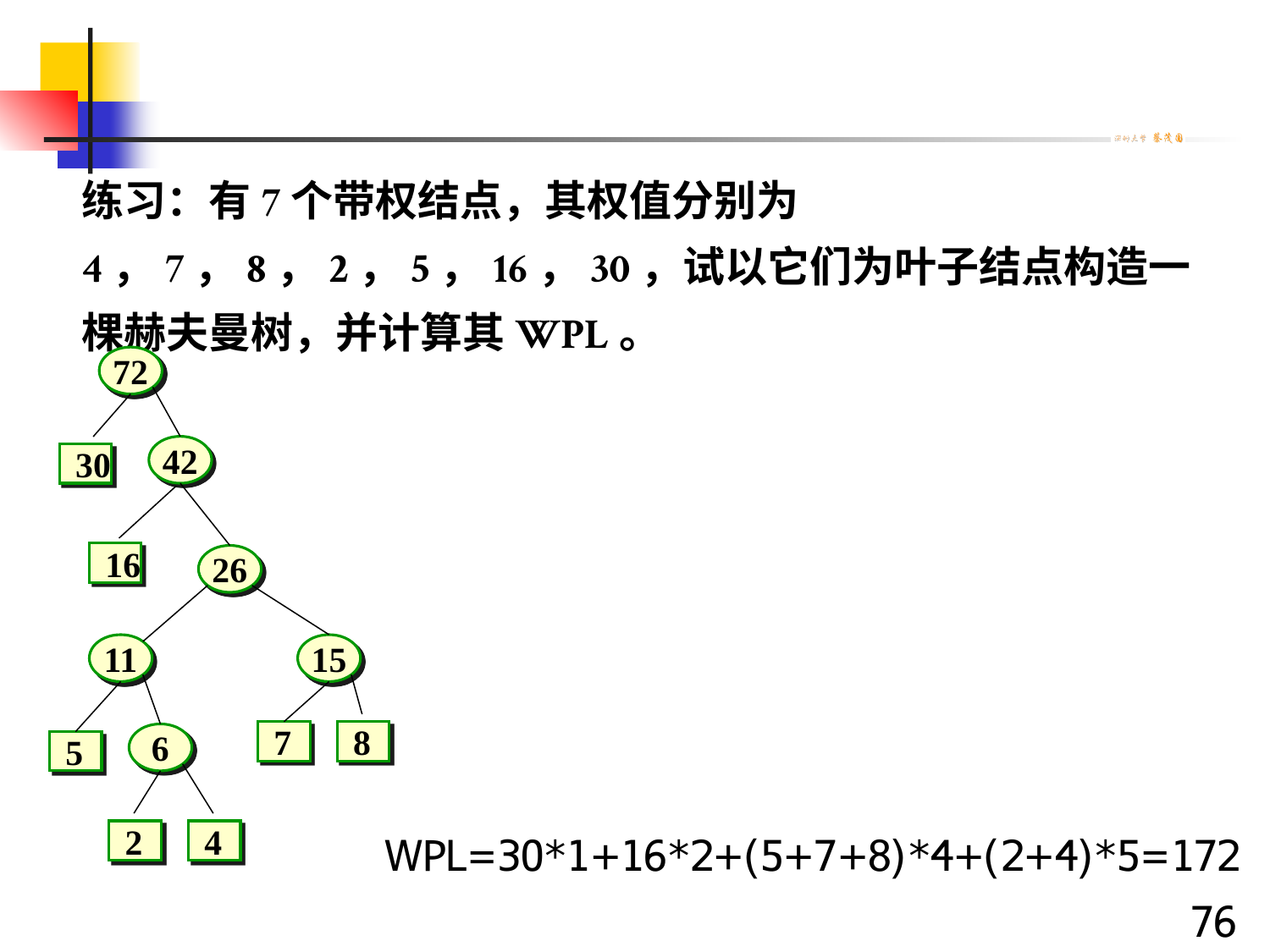

练习：有7个带权结点，其权值分别为4，7，8，2，5，16，30，试以它们为叶子结点构造一棵赫夫曼树，并计算其WPL。
72
42
30

16

26
11
15
7

8

6
5

2

4

WPL=30*1+16*2+(5+7+8)*4+(2+4)*5=172
76